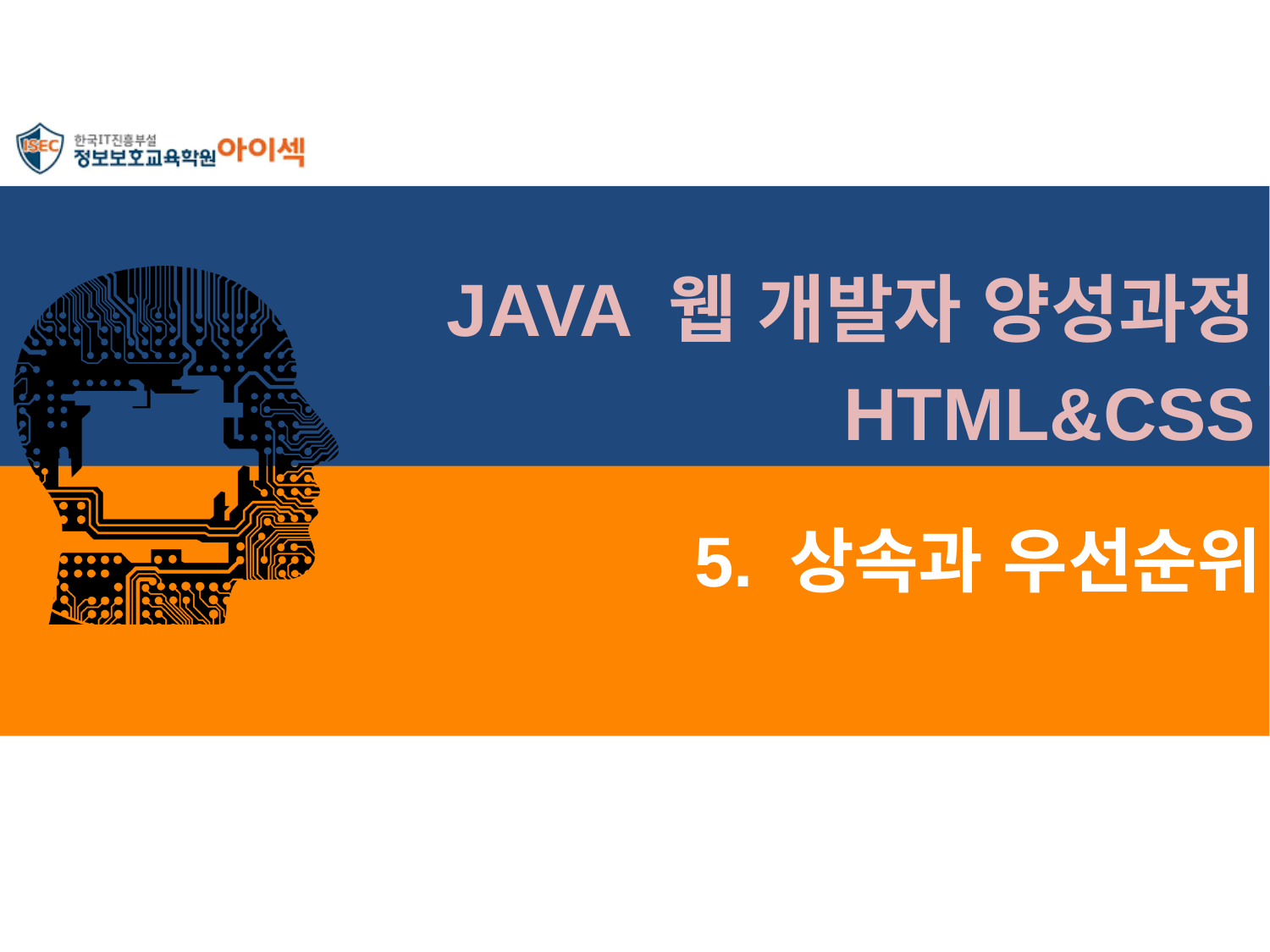

JAVA 웹 개발자 양성과정
HTML&CSS
# 5. 상속과 우선순위